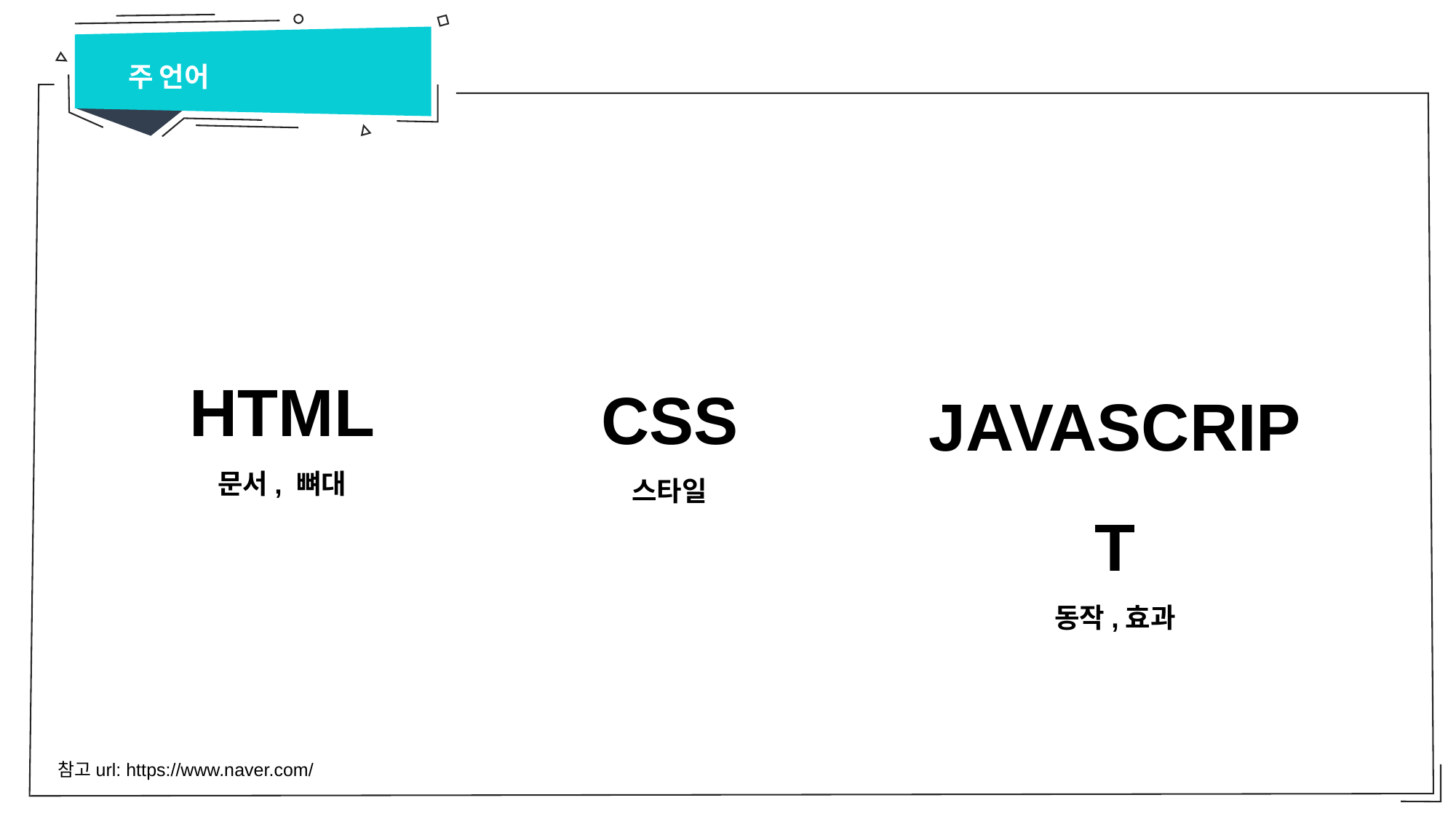

주 언어

HTML
문서, 뼈대
CSS
스타일
JAVASCRIPT
동작,효과
참고url: https://www.naver.com/